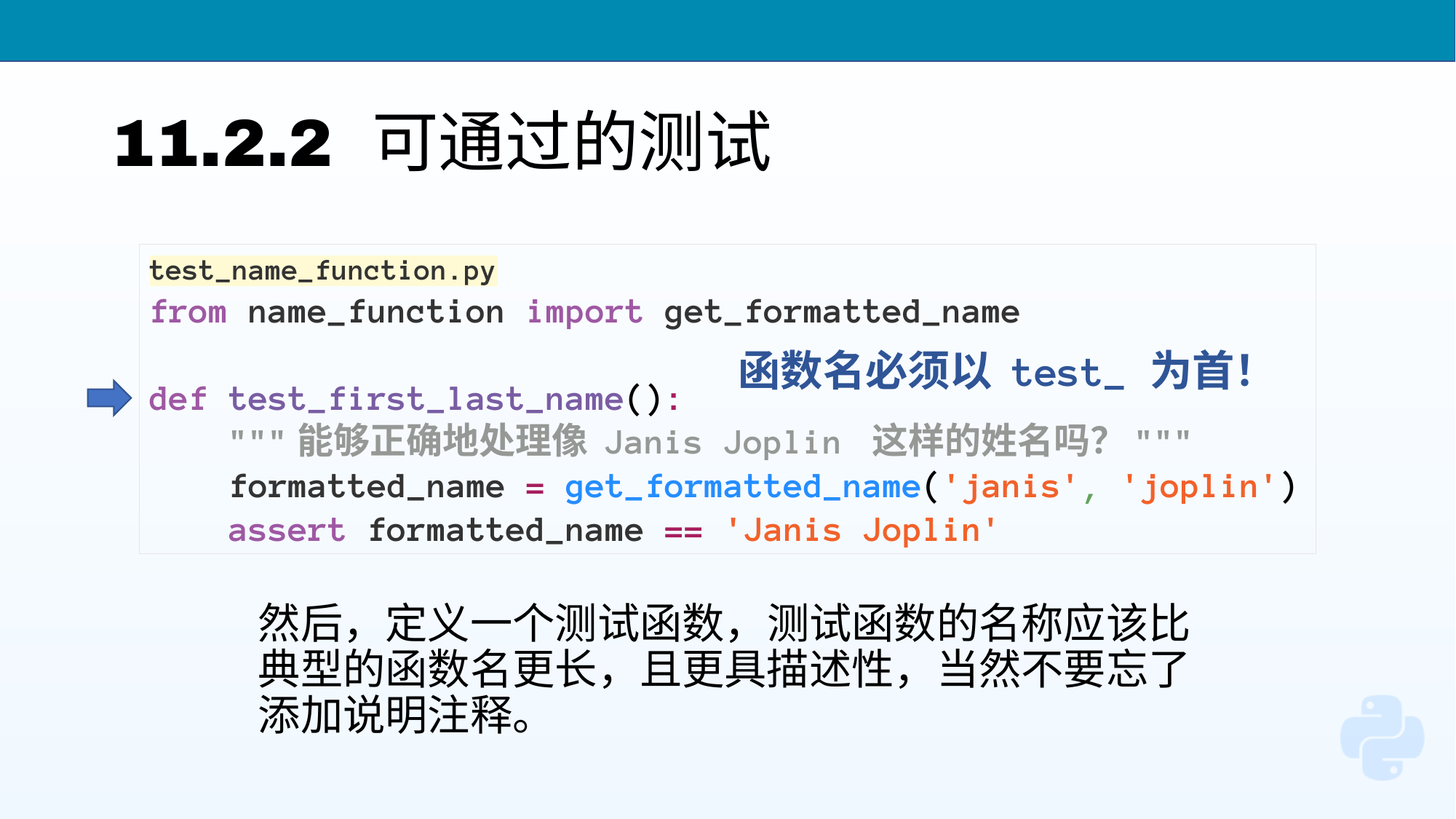

# 11.2.2 可通过的测试
test_name_function.py
from name_function import get_formatted_name
def test_first_last_name():
    """能够正确地处理像 Janis Joplin 这样的姓名吗？"""
    formatted_name = get_formatted_name('janis', 'joplin')
    assert formatted_name == 'Janis Joplin'
函数名必须以 test_ 为首！

然后，定义一个测试函数，测试函数的名称应该比典型的函数名更长，且更具描述性，当然不要忘了添加说明注释。